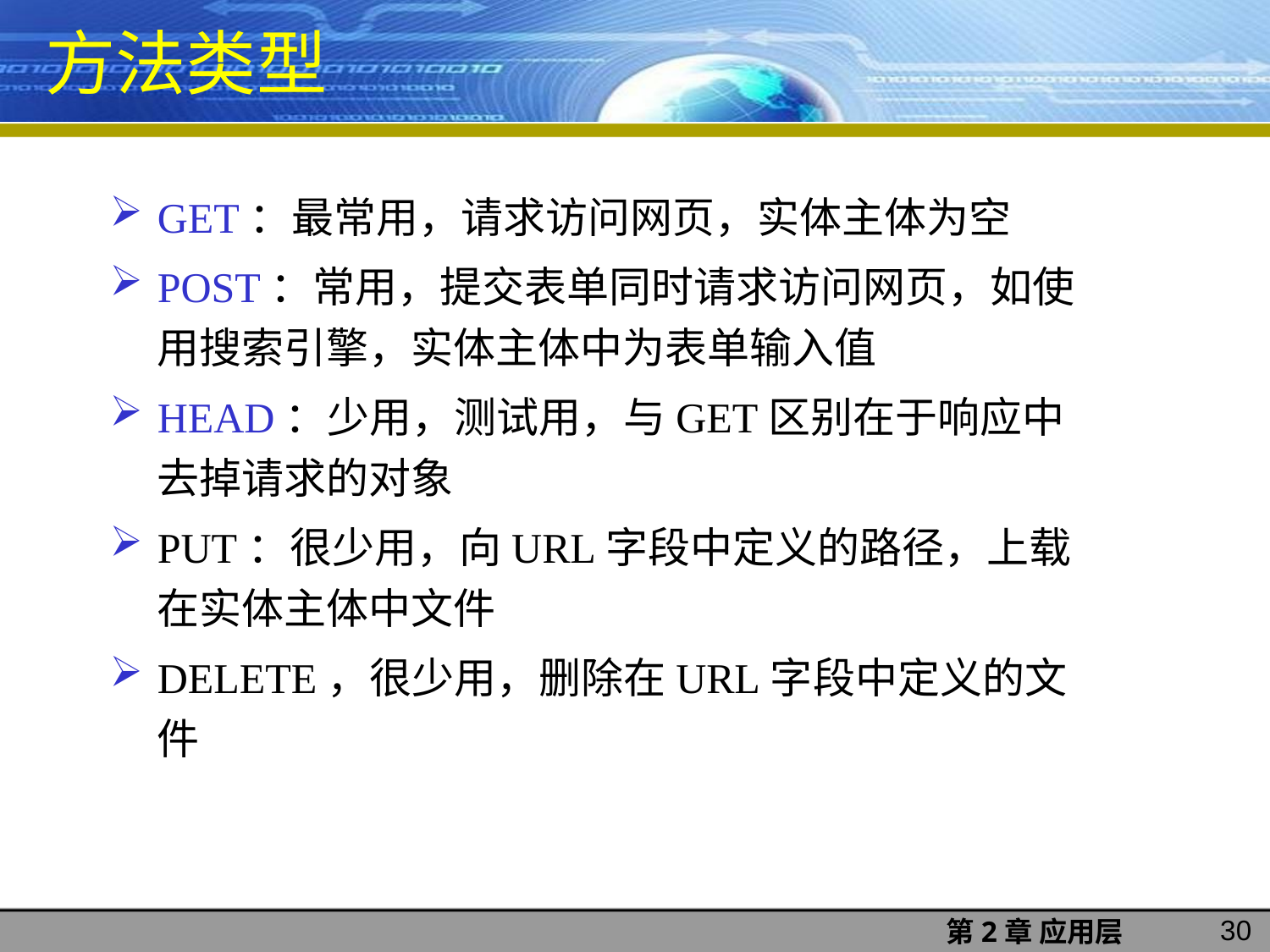

方法类型
GET：最常用，请求访问网页，实体主体为空
POST：常用，提交表单同时请求访问网页，如使用搜索引擎，实体主体中为表单输入值
HEAD：少用，测试用，与GET区别在于响应中去掉请求的对象
PUT：很少用，向URL字段中定义的路径，上载在实体主体中文件
DELETE，很少用，删除在URL字段中定义的文件
30